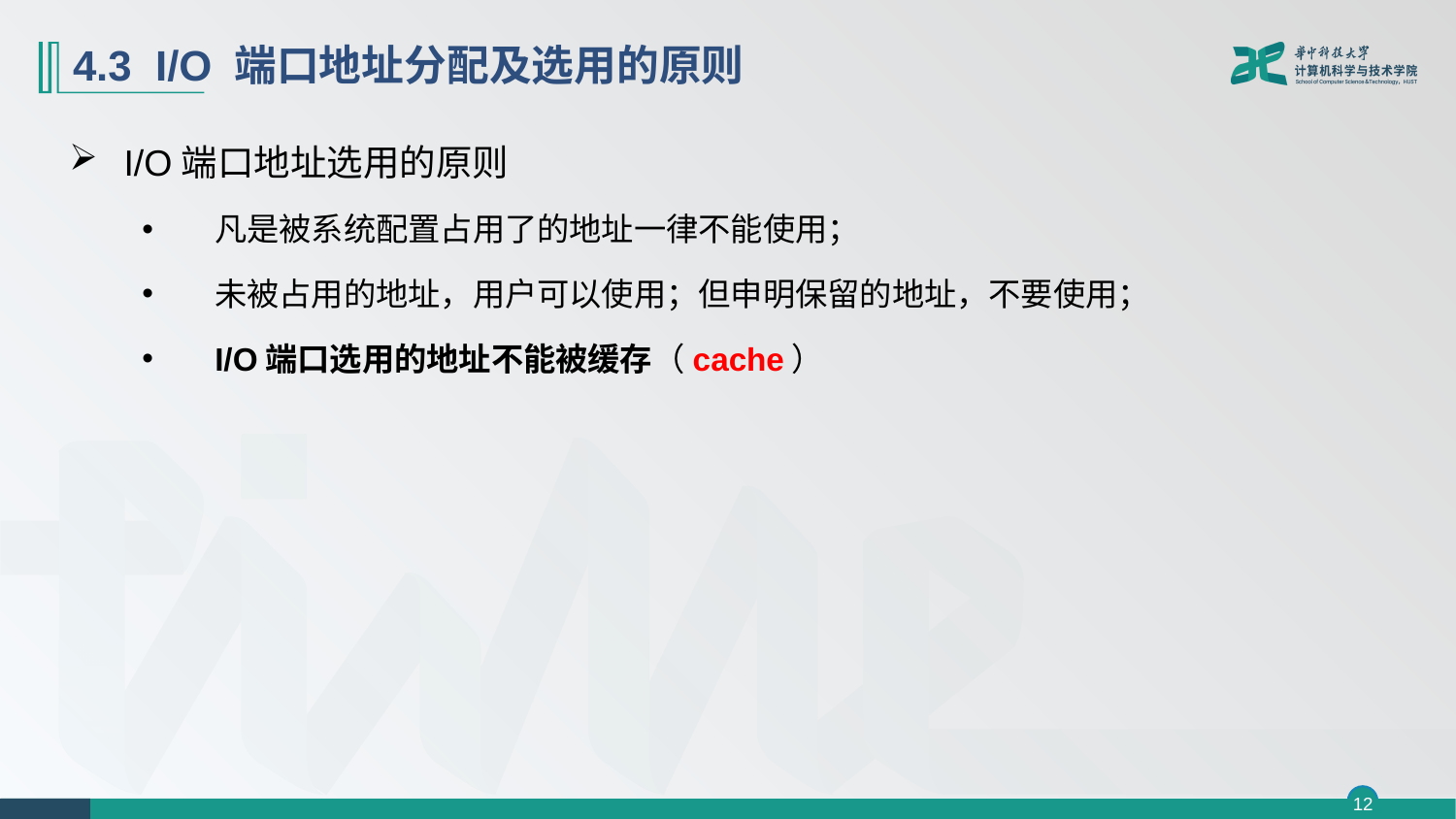

# 4.3  I/O 端口地址分配及选用的原则
I/O端口地址选用的原则
凡是被系统配置占用了的地址一律不能使用；
未被占用的地址，用户可以使用；但申明保留的地址，不要使用；
I/O端口选用的地址不能被缓存（cache）